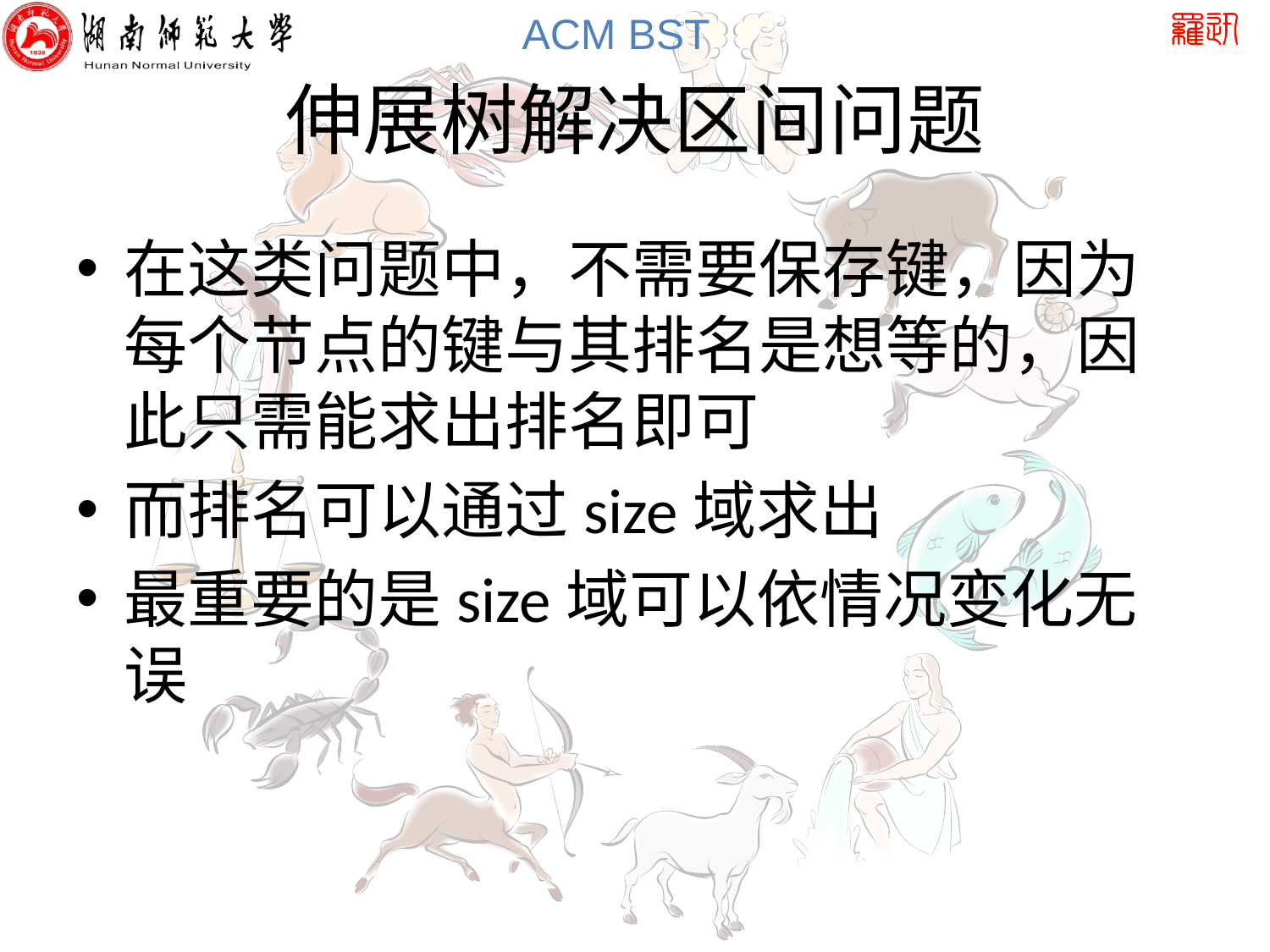

# 伸展树解决区间问题
在这类问题中，不需要保存键，因为每个节点的键与其排名是想等的，因此只需能求出排名即可
而排名可以通过size域求出
最重要的是size域可以依情况变化无误